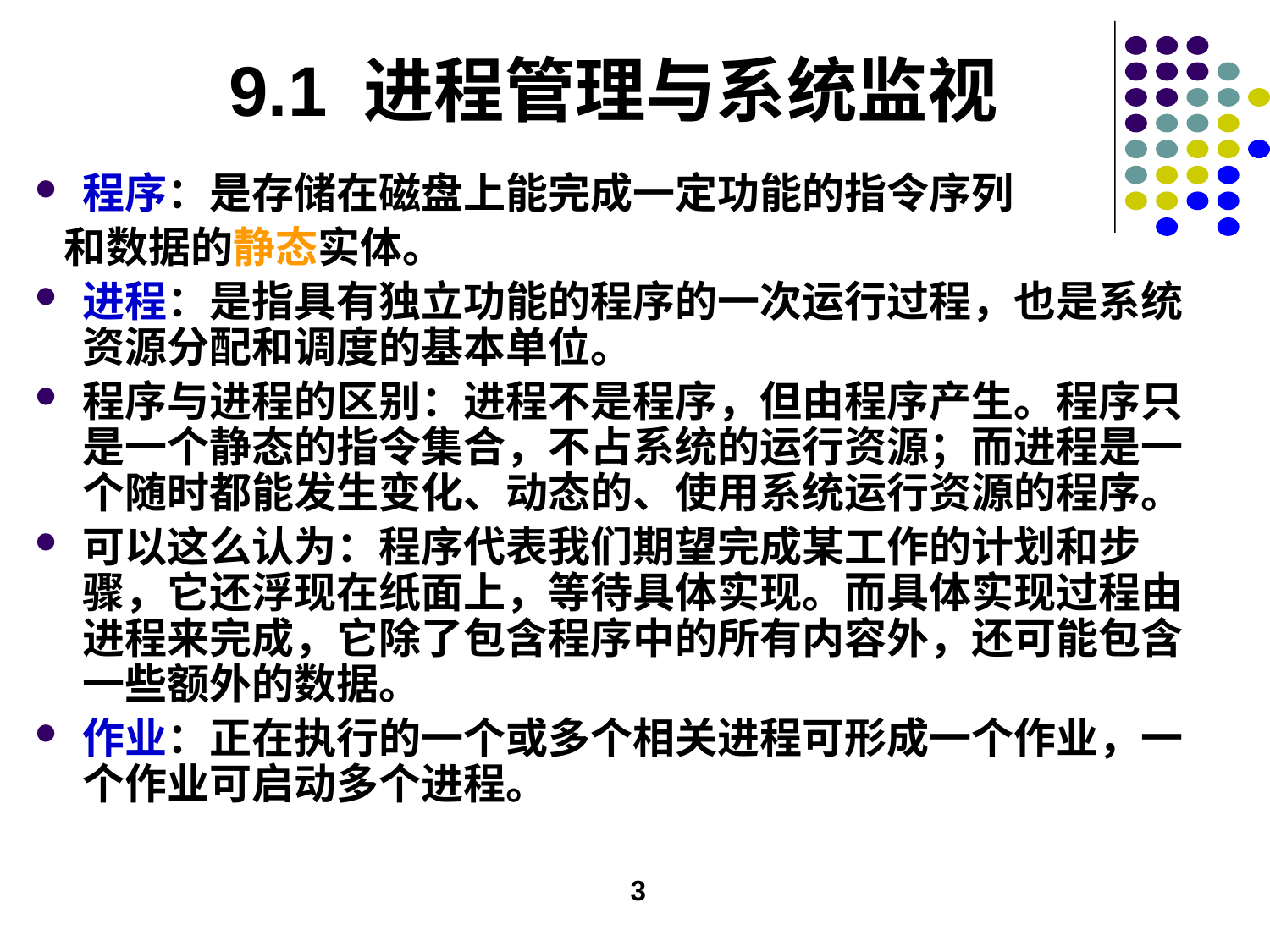

# 9.1 进程管理与系统监视
程序：是存储在磁盘上能完成一定功能的指令序列
  和数据的静态实体。
进程：是指具有独立功能的程序的一次运行过程，也是系统资源分配和调度的基本单位。
程序与进程的区别：进程不是程序，但由程序产生。程序只是一个静态的指令集合，不占系统的运行资源；而进程是一个随时都能发生变化、动态的、使用系统运行资源的程序。
可以这么认为：程序代表我们期望完成某工作的计划和步骤，它还浮现在纸面上，等待具体实现。而具体实现过程由进程来完成，它除了包含程序中的所有内容外，还可能包含一些额外的数据。
作业：正在执行的一个或多个相关进程可形成一个作业，一个作业可启动多个进程。
3